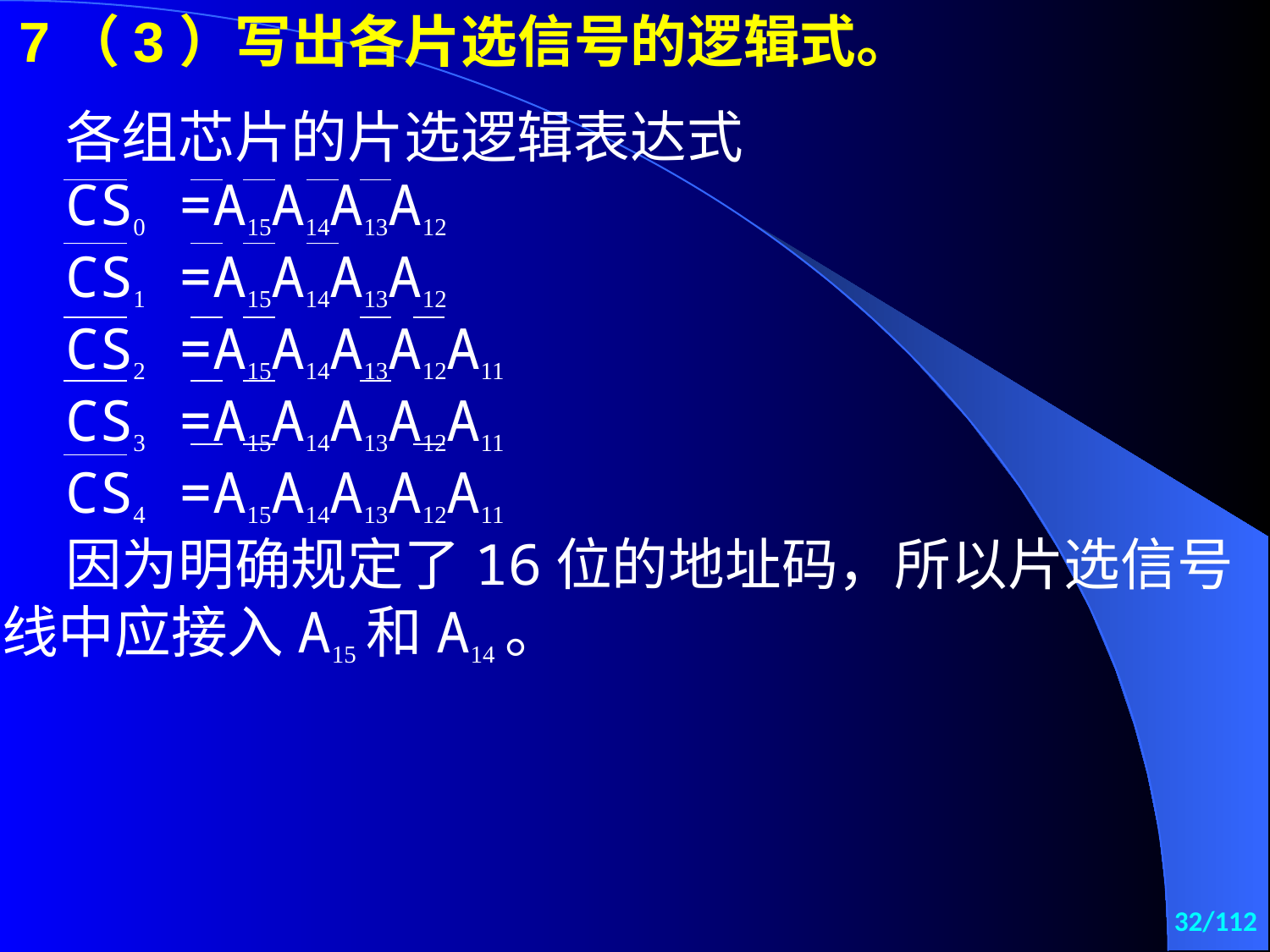

7（3）写出各片选信号的逻辑式。
各组芯片的片选逻辑表达式
CS0 =A15A14A13A12
CS1 =A15A14A13A12
CS2 =A15A14A13A12A11
CS3 =A15A14A13A12A11
CS4 =A15A14A13A12A11
因为明确规定了16位的地址码，所以片选信号线中应接入A15和A14。
32/112